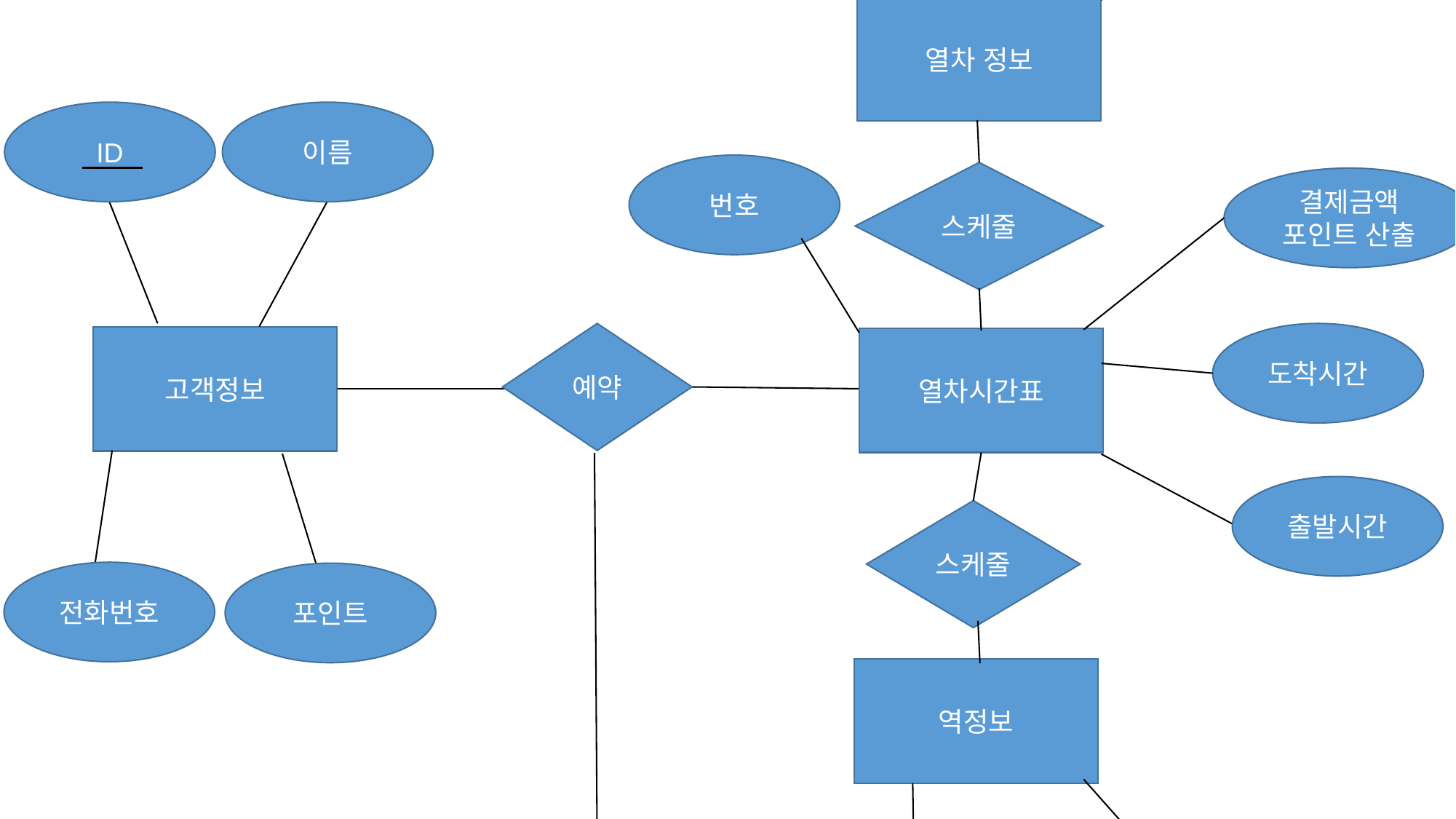

열차 이름
열차 번호
좌석 정보
열차 정보
ID
이름
번호
스케줄
결제금액
포인트 산출
예약
도착시간
고객정보
열차시간표
출발시간
스케줄
전화번호
포인트
역정보
예약 정보
역이름
역번호
예약번호